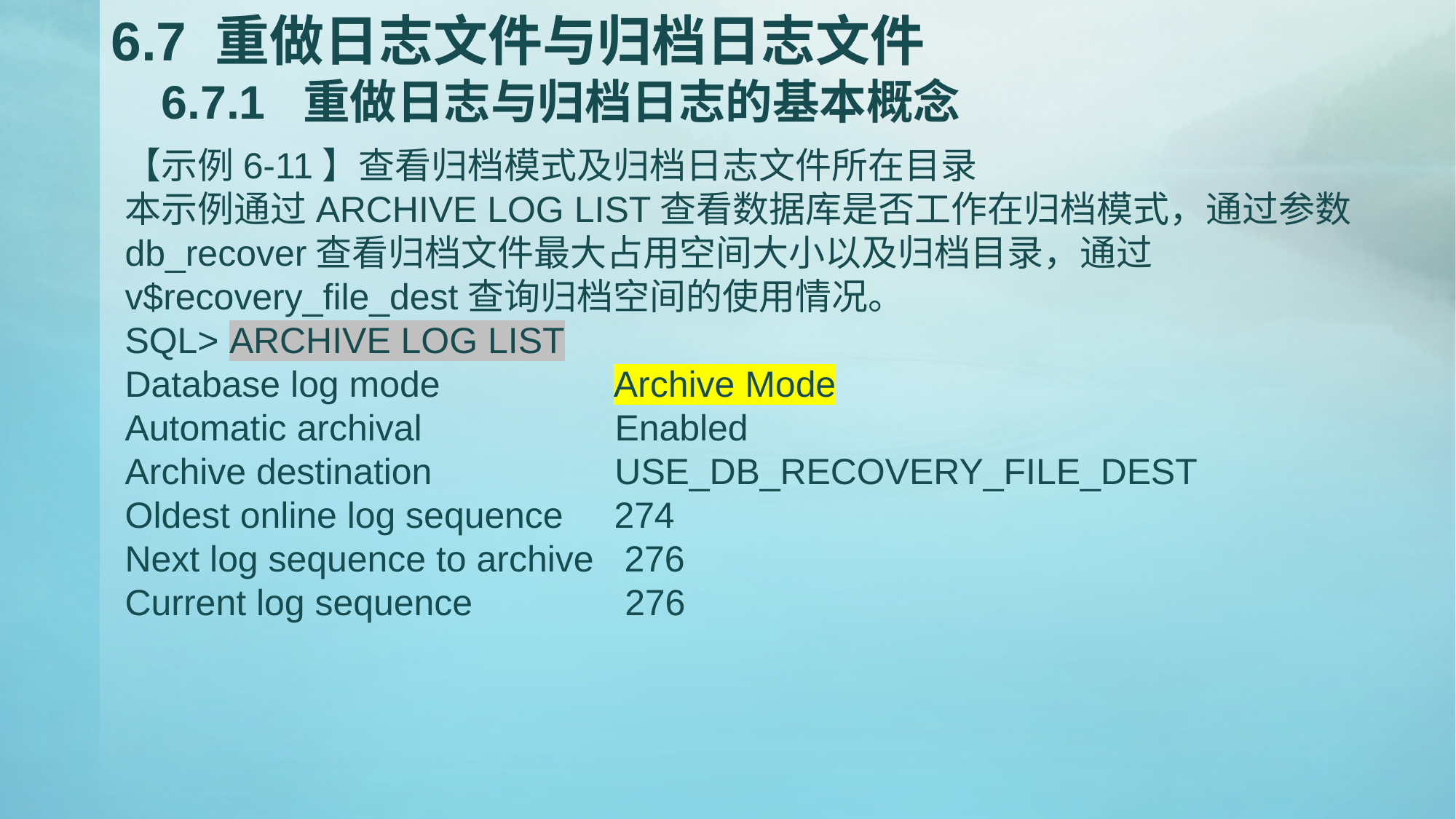

# 6.7 重做日志文件与归档日志文件 6.7.1  重做日志与归档日志的基本概念
【示例6-11】查看归档模式及归档日志文件所在目录
本示例通过ARCHIVE LOG LIST查看数据库是否工作在归档模式，通过参数db_recover查看归档文件最大占用空间大小以及归档目录，通过v$recovery_file_dest查询归档空间的使用情况。
SQL> ARCHIVE LOG LIST
Database log mode                 Archive Mode
Automatic archival                   Enabled
Archive destination                  USE_DB_RECOVERY_FILE_DEST
Oldest online log sequence     274
Next log sequence to archive   276
Current log sequence               276